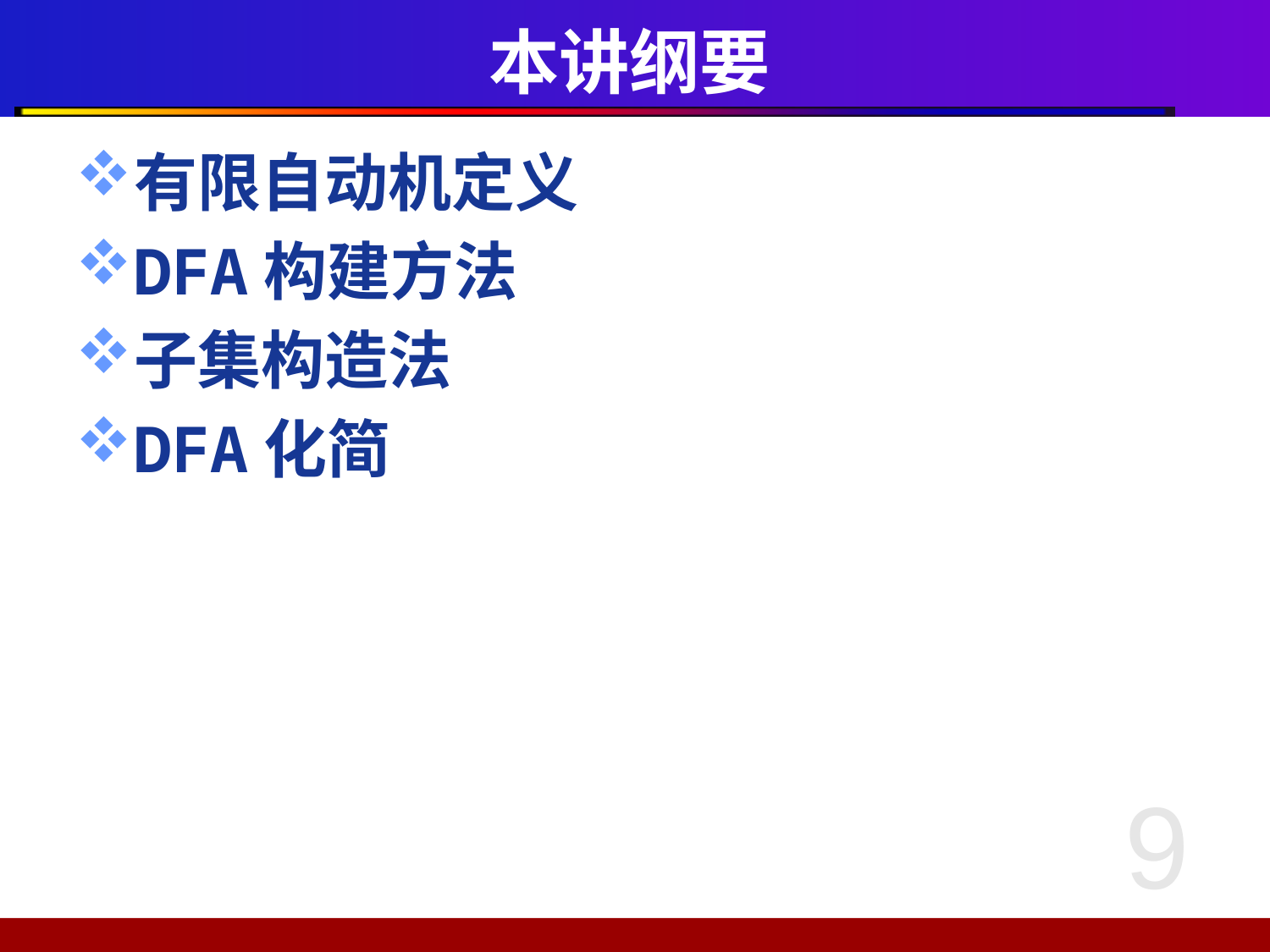

# 本讲纲要
有限自动机定义
DFA构建方法
子集构造法
DFA化简

9